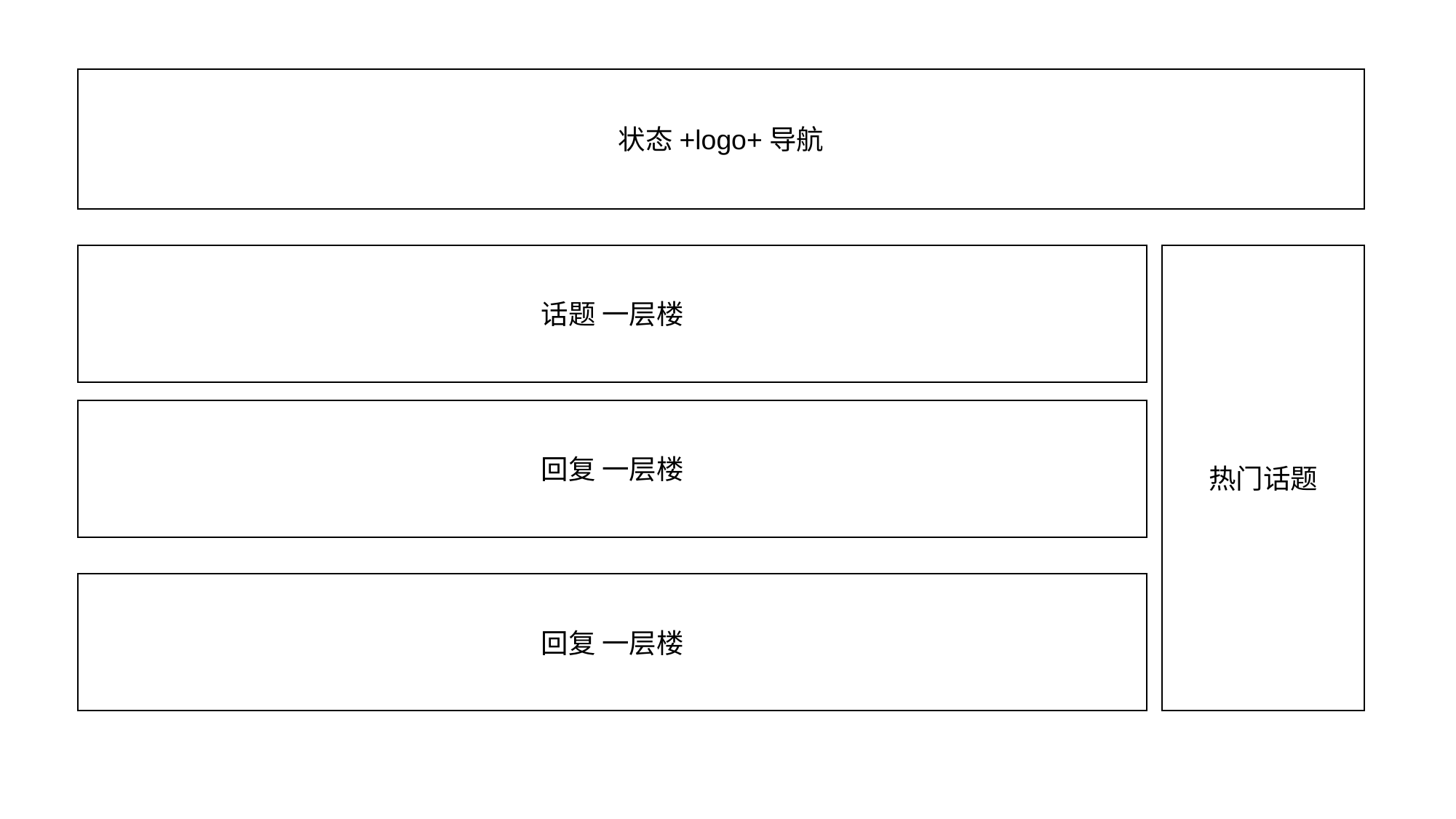

状态+logo+导航
热门话题
话题 一层楼
回复 一层楼
回复 一层楼